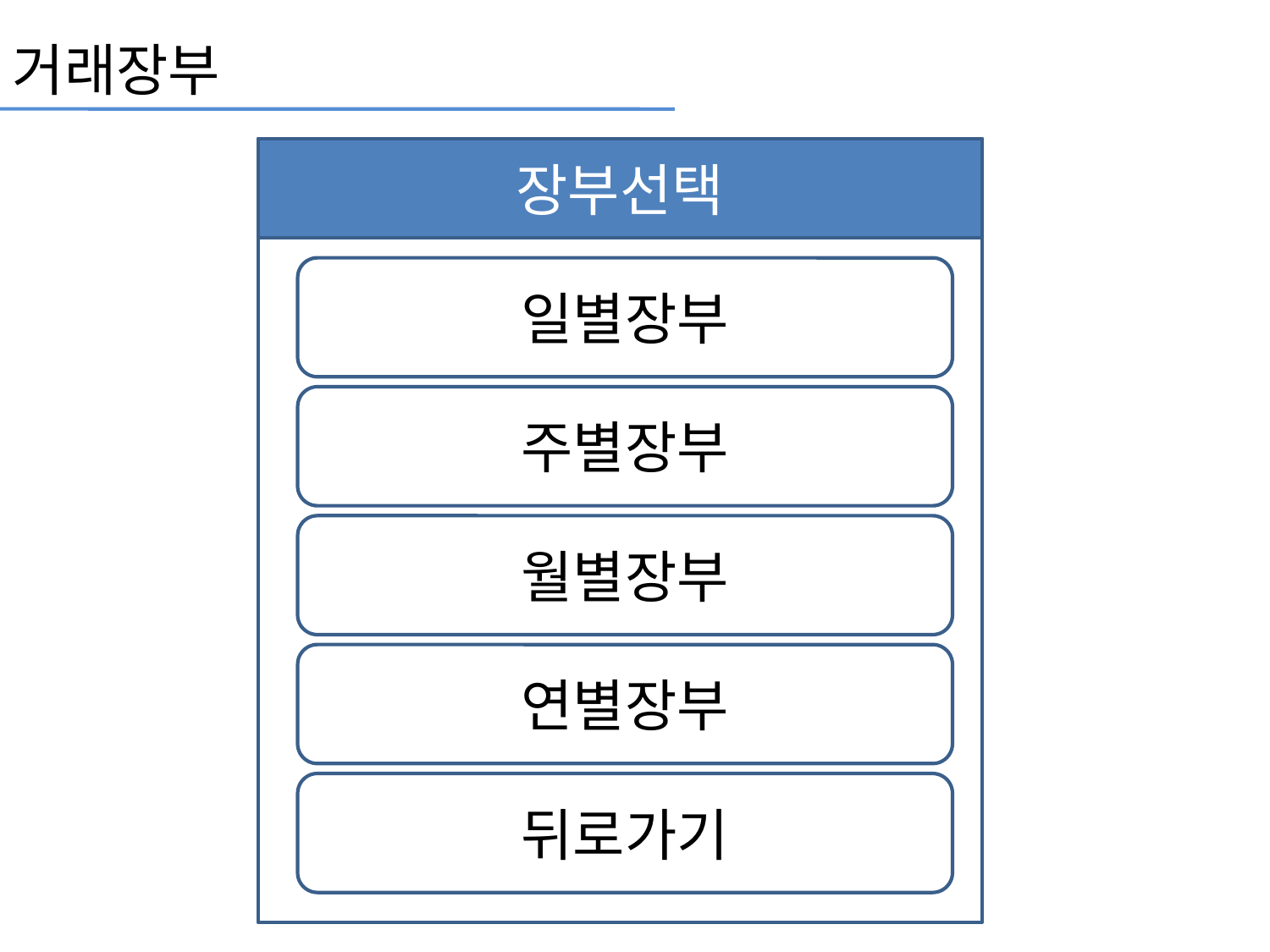

거래장부
장부선택
일별장부
주별장부
월별장부
연별장부
뒤로가기